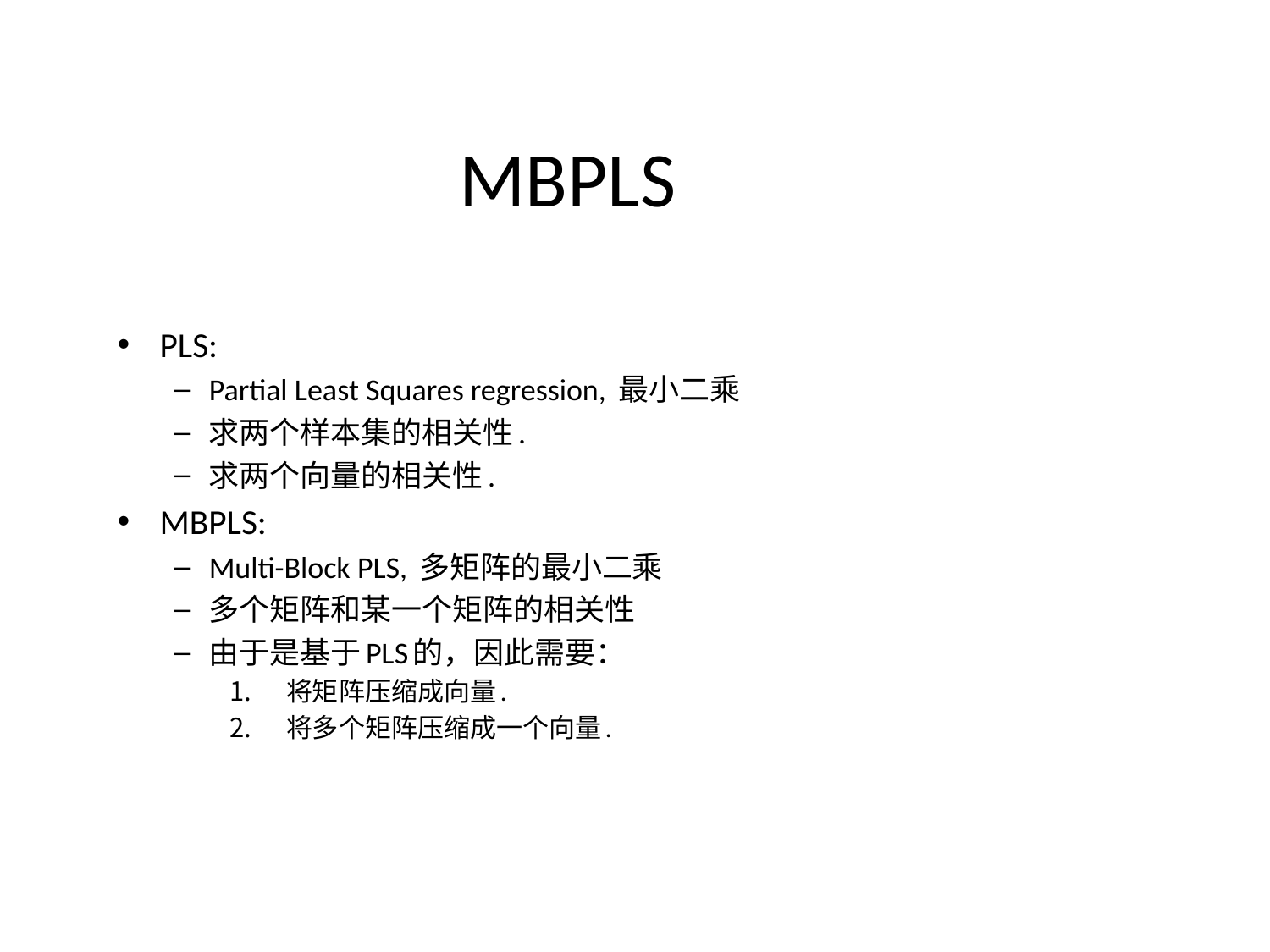

# MBPLS
PLS:
Partial Least Squares regression, 最小二乘
求两个样本集的相关性.
求两个向量的相关性.
MBPLS:
Multi-Block PLS, 多矩阵的最小二乘
多个矩阵和某一个矩阵的相关性
由于是基于PLS的，因此需要：
将矩阵压缩成向量.
将多个矩阵压缩成一个向量.